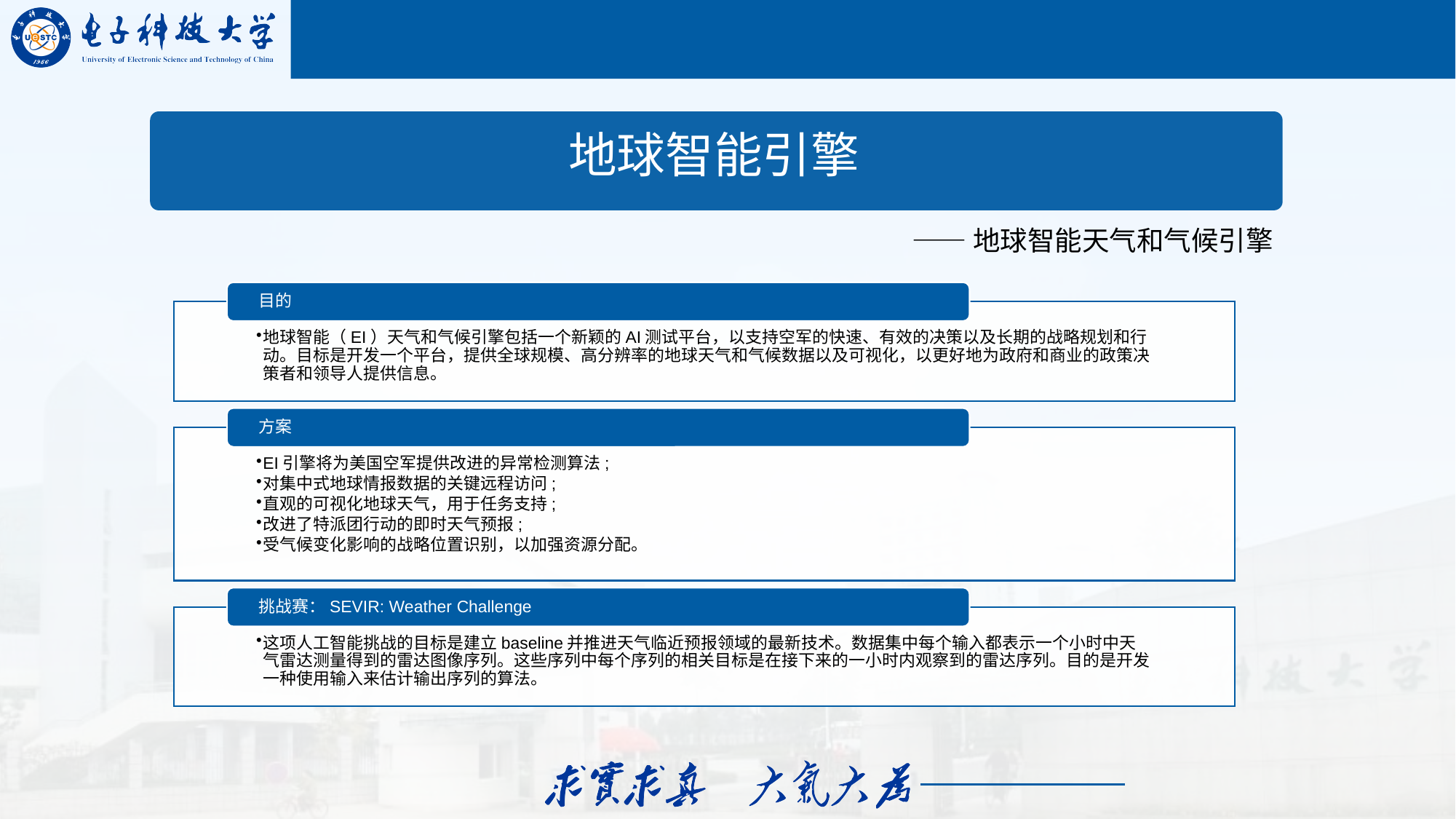

地球智能引擎
——地球智能天气和气候引擎
地球智能（EI）天气和气候引擎包括一个新颖的AI测试平台，以支持空军的快速、有效的决策以及长期的战略规划和行动。目标是开发一个平台，提供全球规模、高分辨率的地球天气和气候数据以及可视化，以更好地为政府和商业的政策决策者和领导人提供信息。
目的
EI引擎将为美国空军提供改进的异常检测算法;
对集中式地球情报数据的关键远程访问;
直观的可视化地球天气，用于任务支持;
改进了特派团行动的即时天气预报;
受气候变化影响的战略位置识别，以加强资源分配。
方案
这项人工智能挑战的目标是建立baseline并推进天气临近预报领域的最新技术。数据集中每个输入都表示一个小时中天气雷达测量得到的雷达图像序列。这些序列中每个序列的相关目标是在接下来的一小时内观察到的雷达序列。目的是开发一种使用输入来估计输出序列的算法。
挑战赛：SEVIR: Weather Challenge